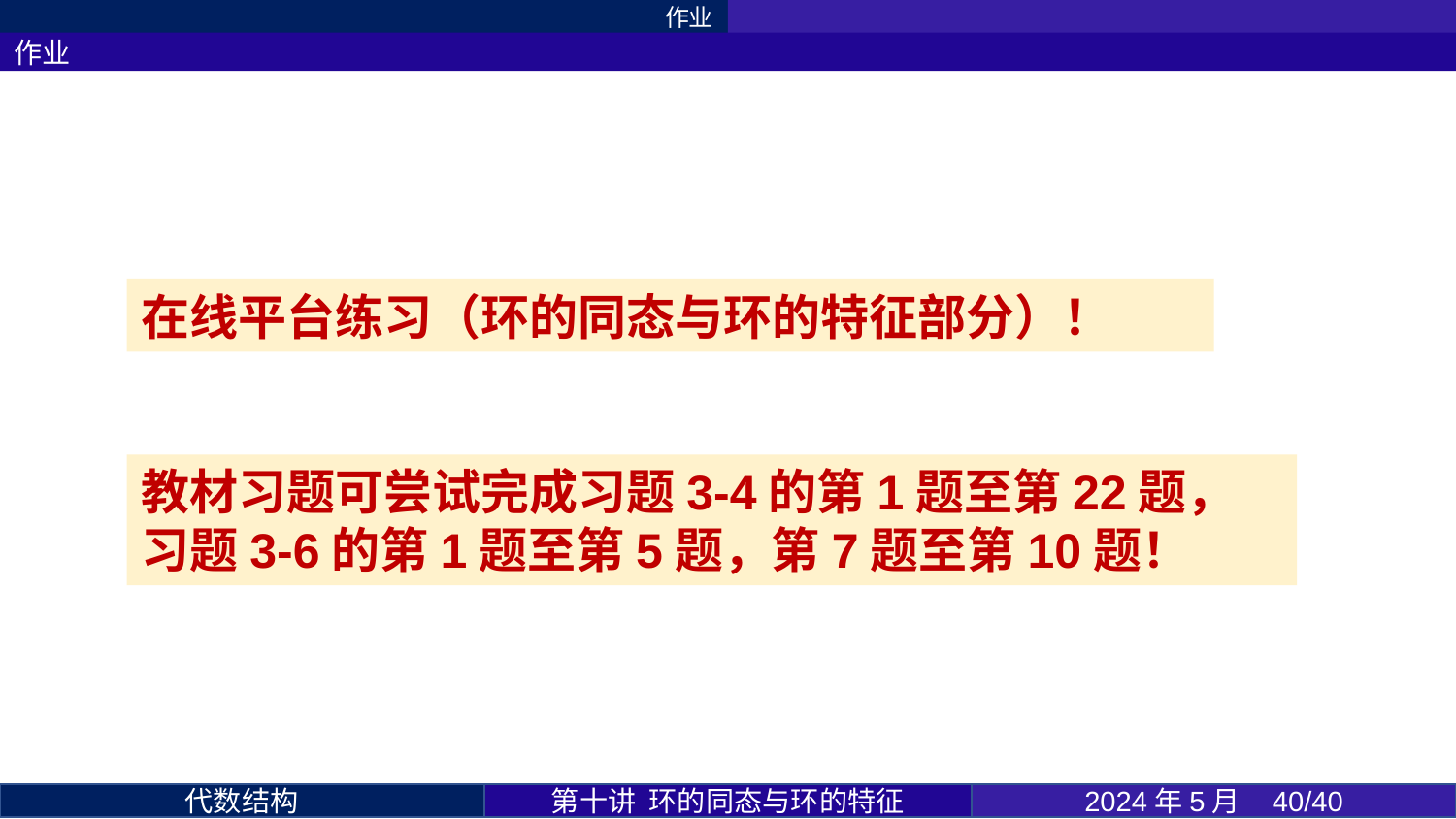

作业
作业
在线平台练习（环的同态与环的特征部分）！
教材习题可尝试完成习题3-4的第1题至第22题，习题3-6的第1题至第5题，第7题至第10题！
第十讲  环的同态与环的特征
2024年5月    40/40
代数结构